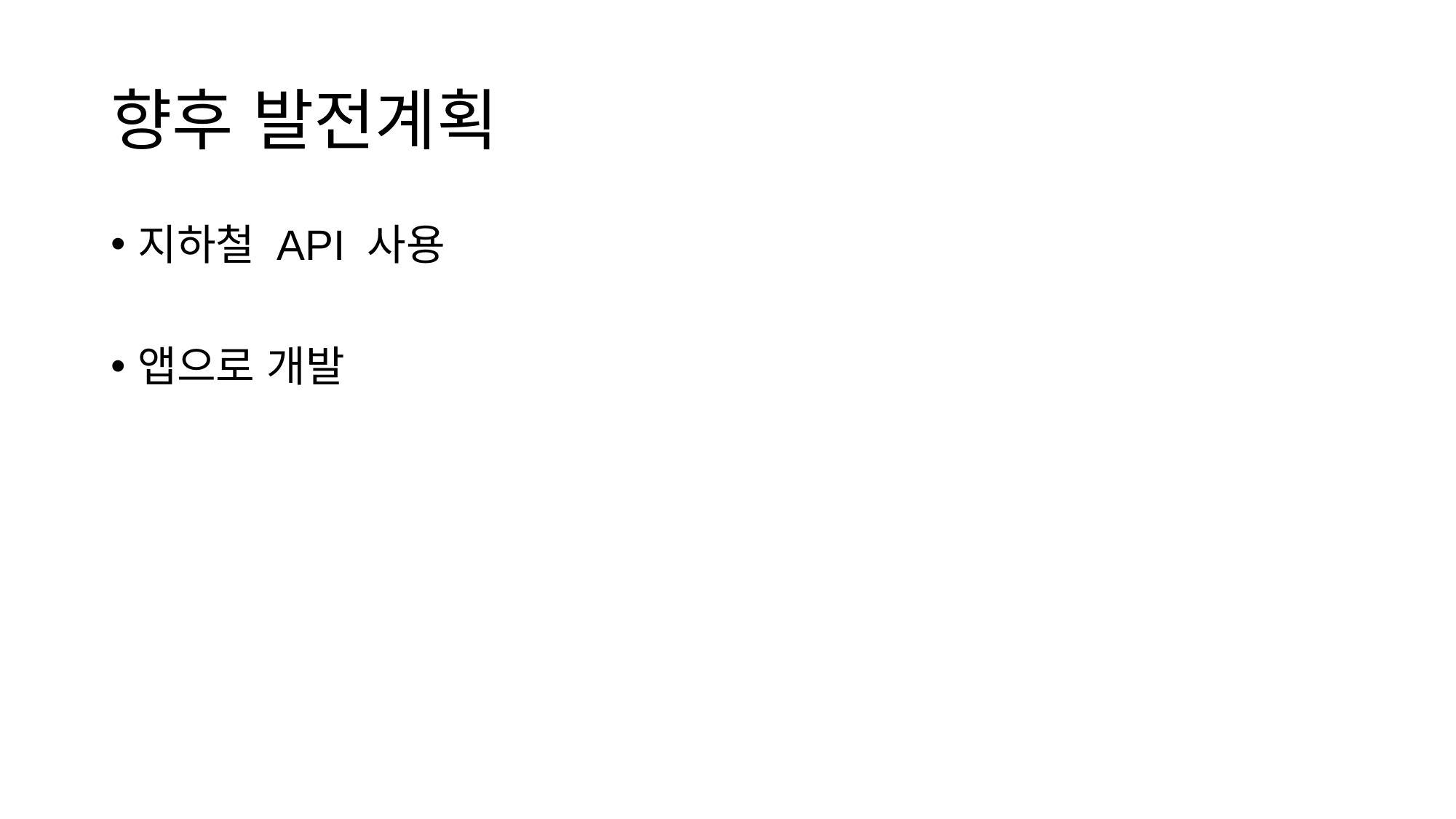

# 향후 발전계획
지하철 API 사용

앱으로 개발